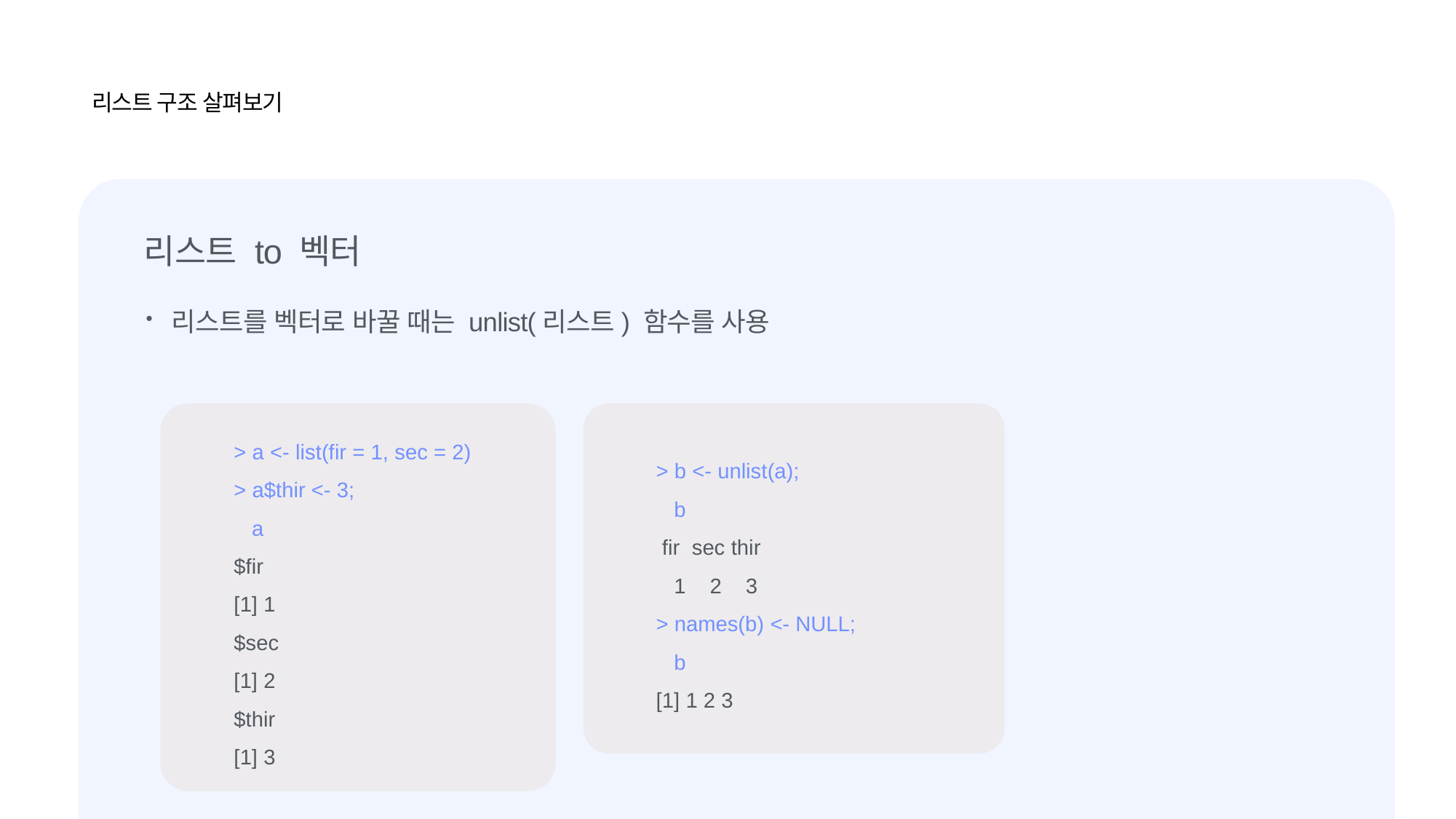

리스트 구조 살펴보기

리스트 to 벡터
리스트를 벡터로 바꿀 때는 unlist(리스트) 함수를 사용
> b <- unlist(a);
   b
 fir  sec thir
   1    2    3
> names(b) <- NULL;
   b
[1] 1 2 3
> a <- list(fir = 1, sec = 2)
> a$thir <- 3;
   a
$fir
[1] 1
$sec
[1] 2
$thir
[1] 3